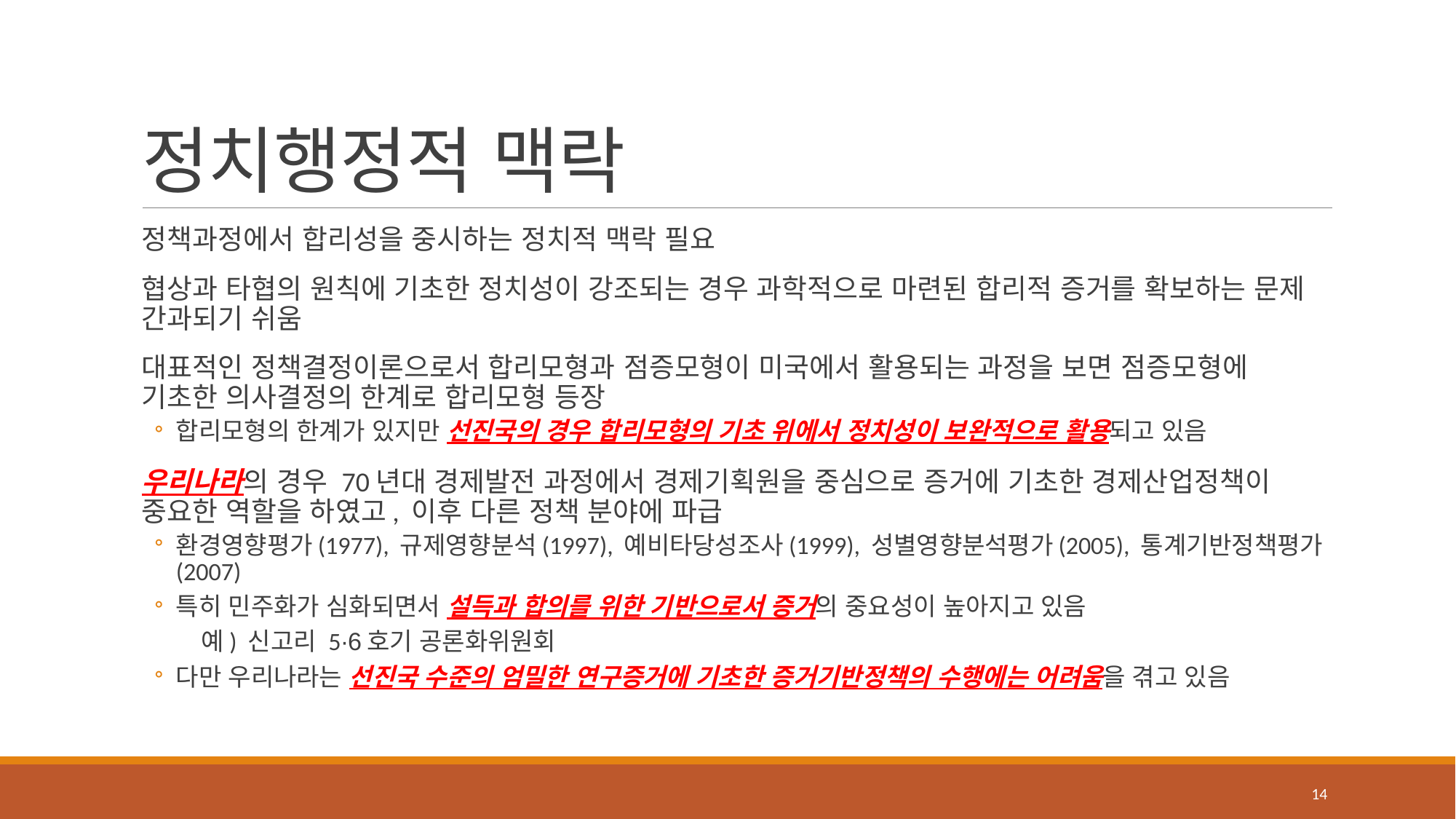

# 정치행정적 맥락
정책과정에서 합리성을 중시하는 정치적 맥락 필요
협상과 타협의 원칙에 기초한 정치성이 강조되는 경우 과학적으로 마련된 합리적 증거를 확보하는 문제 간과되기 쉬움
대표적인 정책결정이론으로서 합리모형과 점증모형이 미국에서 활용되는 과정을 보면 점증모형에 기초한 의사결정의 한계로 합리모형 등장
합리모형의 한계가 있지만 선진국의 경우 합리모형의 기초 위에서 정치성이 보완적으로 활용되고 있음
우리나라의 경우 70년대 경제발전 과정에서 경제기획원을 중심으로 증거에 기초한 경제산업정책이 중요한 역할을 하였고, 이후 다른 정책 분야에 파급
환경영향평가(1977), 규제영향분석(1997), 예비타당성조사(1999), 성별영향분석평가(2005), 통계기반정책평가(2007)
특히 민주화가 심화되면서 설득과 합의를 위한 기반으로서 증거의 중요성이 높아지고 있음
      예) 신고리 5∙6호기 공론화위원회
다만 우리나라는 선진국 수준의 엄밀한 연구증거에 기초한 증거기반정책의 수행에는 어려움을 겪고 있음

14